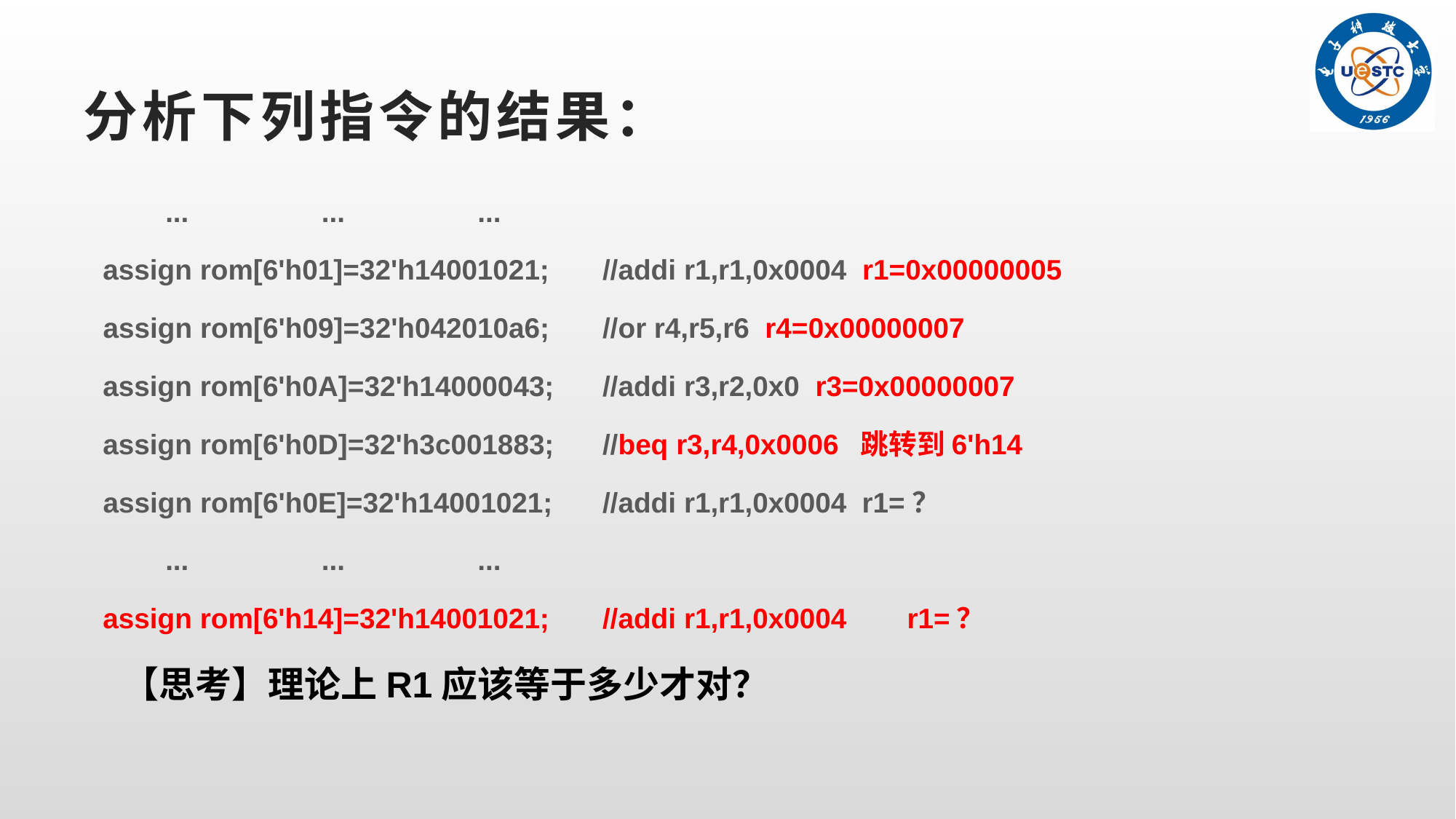

# 分析下列指令的结果：
	         ...                 ...                 ...
	 assign rom[6'h01]=32'h14001021;		//addi r1,r1,0x0004  r1=0x00000005
              assign rom[6'h09]=32'h042010a6;		//or r4,r5,r6  r4=0x00000007
	 assign rom[6'h0A]=32'h14000043;		//addi r3,r2,0x0  r3=0x00000007
	 assign rom[6'h0D]=32'h3c001883;   		//beq r3,r4,0x0006  跳转到6'h14
              assign rom[6'h0E]=32'h14001021;		//addi r1,r1,0x0004  r1=？
	         ...                 ...                 ...
	 assign rom[6'h14]=32'h14001021;		//addi r1,r1,0x0004	r1=？
【思考】理论上R1应该等于多少才对？